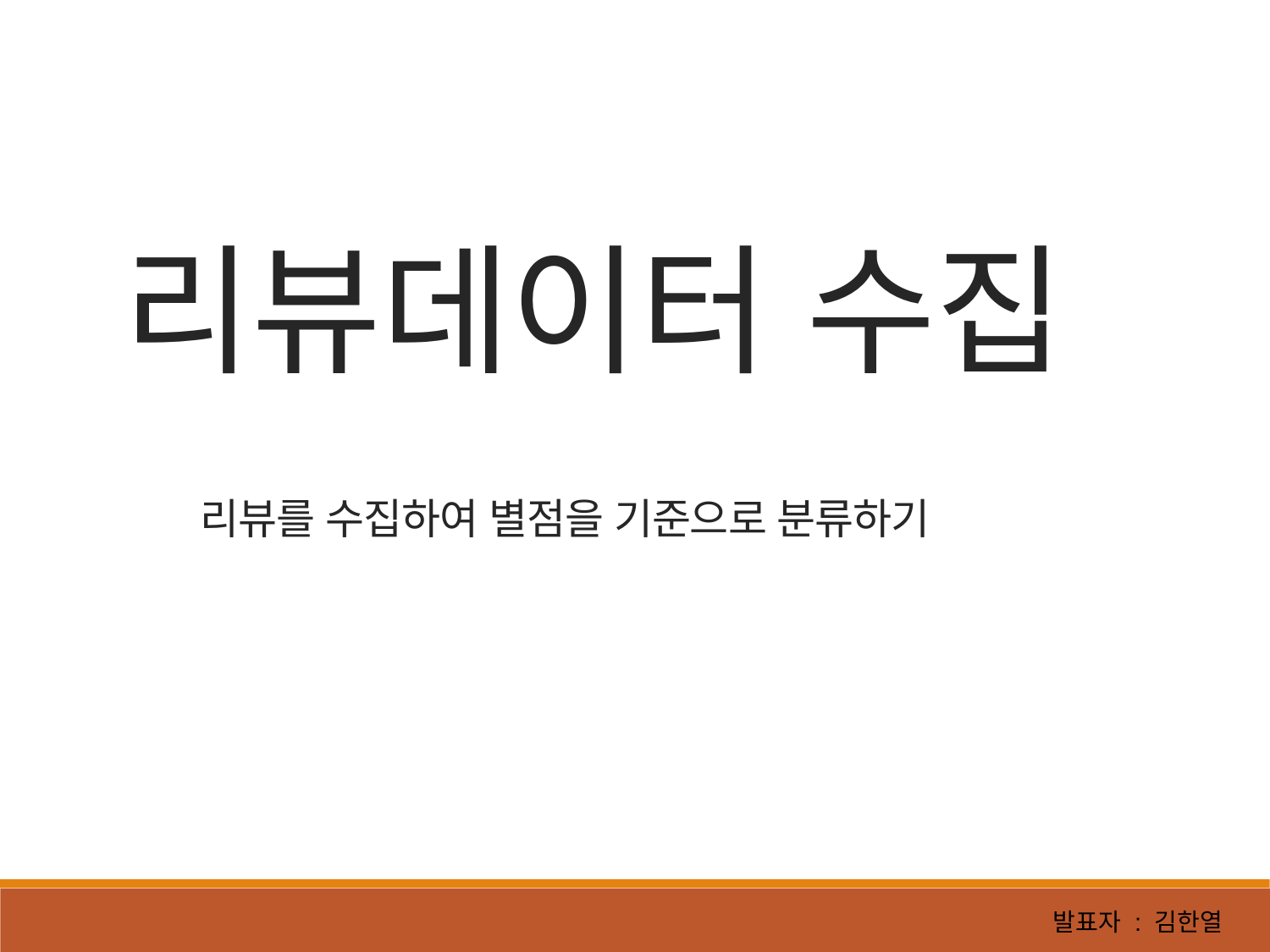

# 리뷰데이터 수집
리뷰를 수집하여 별점을 기준으로 분류하기
발표자 : 김한열